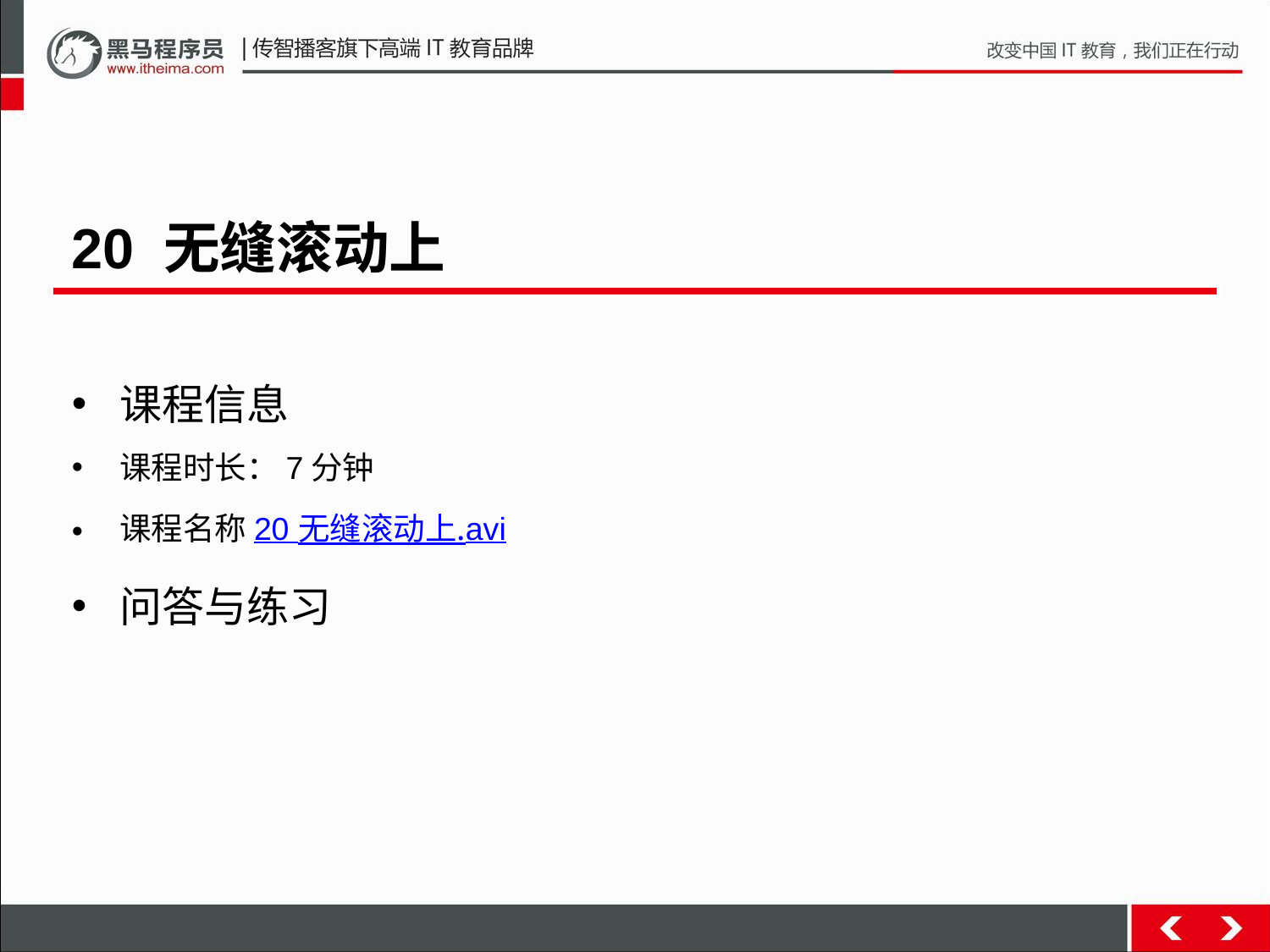

20 无缝滚动上
课程信息
课程时长：7分钟
课程名称20 无缝滚动上.avi
问答与练习